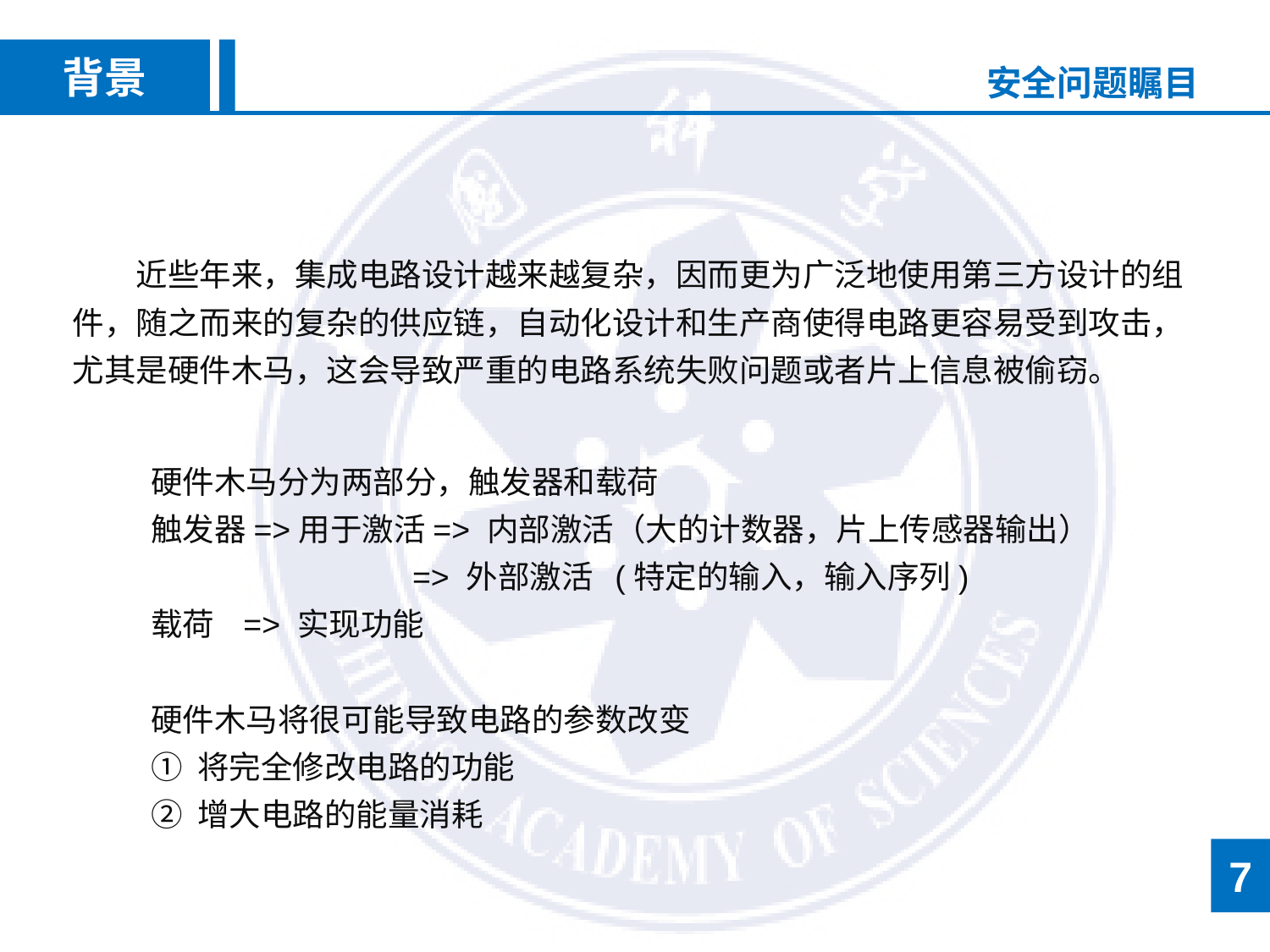

背景

安全问题瞩目
近些年来，集成电路设计越来越复杂，因而更为广泛地使用第三方设计的组件，随之而来的复杂的供应链，自动化设计和生产商使得电路更容易受到攻击，尤其是硬件木马，这会导致严重的电路系统失败问题或者片上信息被偷窃。
硬件木马分为两部分，触发器和载荷
触发器=>用于激活=> 内部激活（大的计数器，片上传感器输出）
		        => 外部激活  (特定的输入，输入序列)
载荷   => 实现功能

硬件木马将很可能导致电路的参数改变
① 将完全修改电路的功能
② 增大电路的能量消耗
7